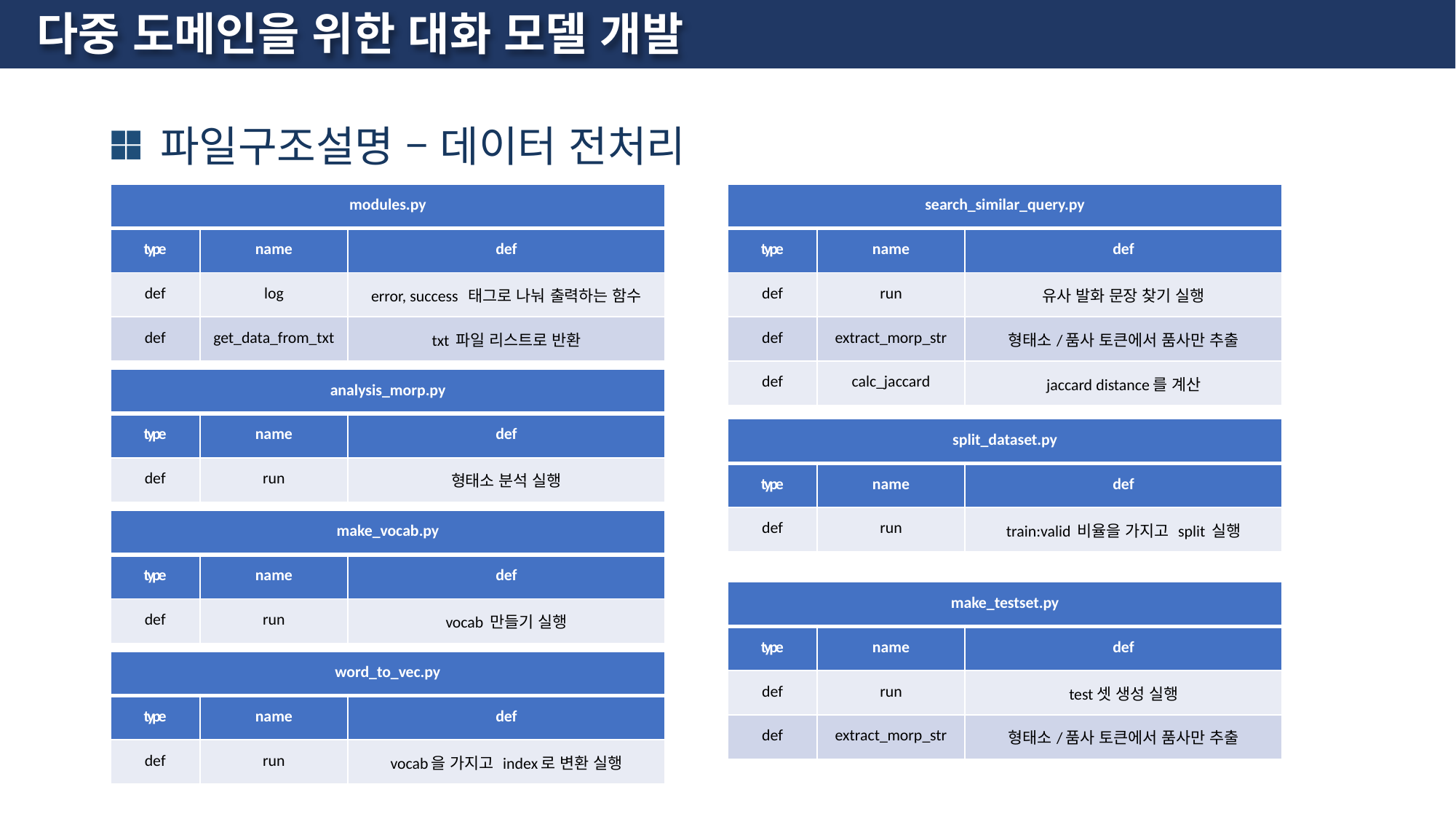

# 다중 도메인을 위한 대화 모델 개발
 파일구조설명 – 데이터 전처리
| modules.py |  |  |
| --- | --- | --- |
| type | name | def |
| def | log | error, success 태그로 나눠 출력하는 함수 |
| def | get\_data\_from\_txt | txt 파일 리스트로 반환 |
| search\_similar\_query.py |  |  |
| --- | --- | --- |
| type | name | def |
| def | run | 유사 발화 문장 찾기 실행 |
| def | extract\_morp\_str | 형태소/품사 토큰에서 품사만 추출 |
| def | calc\_jaccard | jaccard distance를 계산 |
| analysis\_morp.py |  |  |
| --- | --- | --- |
| type | name | def |
| def | run | 형태소 분석 실행 |
| split\_dataset.py |  |  |
| --- | --- | --- |
| type | name | def |
| def | run | train:valid 비율을 가지고 split 실행 |
| make\_vocab.py |  |  |
| --- | --- | --- |
| type | name | def |
| def | run | vocab 만들기 실행 |
| make\_testset.py |  |  |
| --- | --- | --- |
| type | name | def |
| def | run | test셋 생성 실행 |
| def | extract\_morp\_str | 형태소/품사 토큰에서 품사만 추출 |
| word\_to\_vec.py |  |  |
| --- | --- | --- |
| type | name | def |
| def | run | vocab을 가지고 index로 변환 실행 |